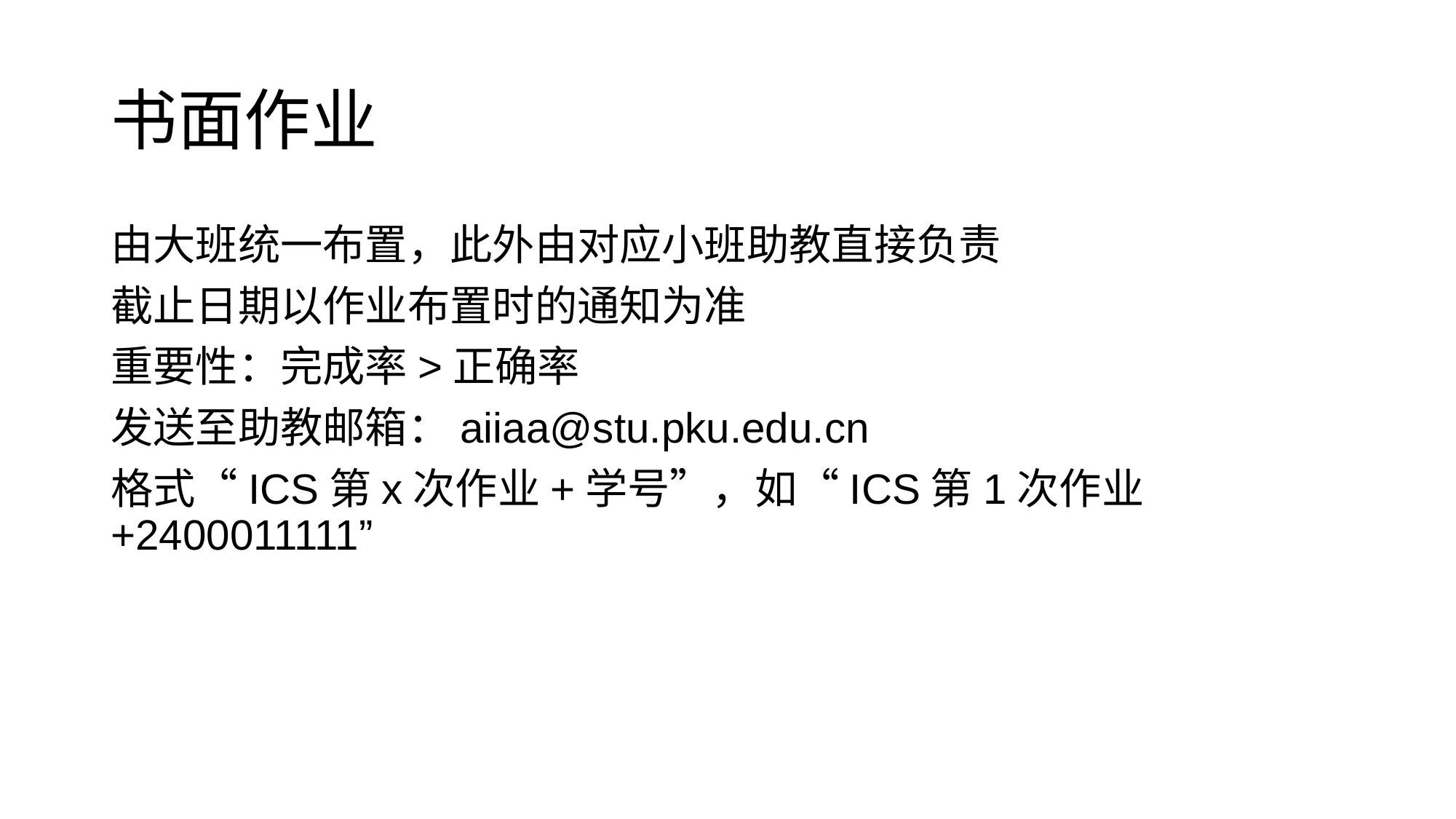

# 书面作业
由大班统一布置，此外由对应小班助教直接负责
截止日期以作业布置时的通知为准
重要性：完成率>正确率
发送至助教邮箱：aiiaa@stu.pku.edu.cn
格式“ICS第x次作业+学号”，如“ICS第1次作业+2400011111”